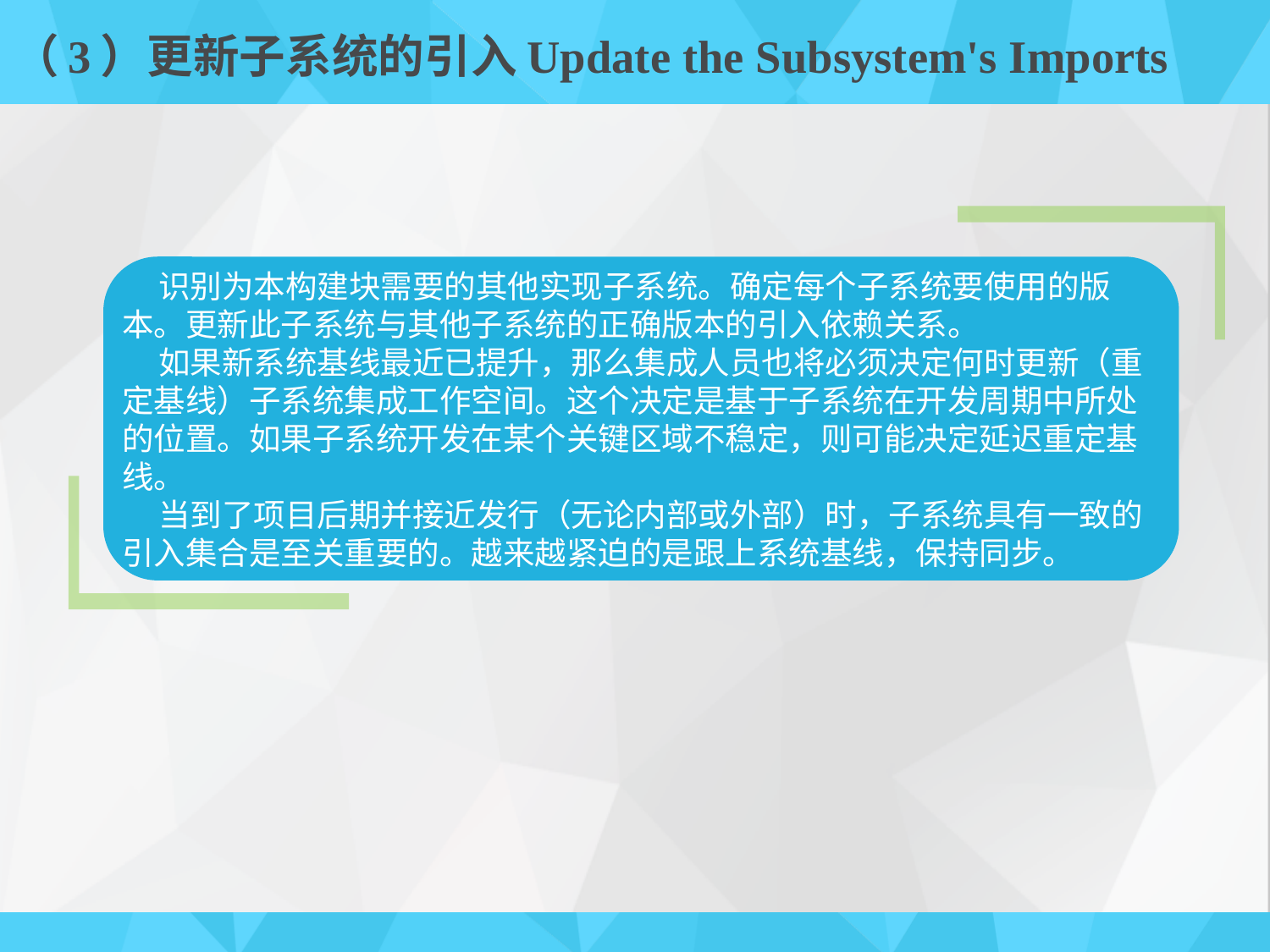

# （3）更新子系统的引入Update the Subsystem's Imports

    识别为本构建块需要的其他实现子系统。确定每个子系统要使用的版本。更新此子系统与其他子系统的正确版本的引入依赖关系。
    如果新系统基线最近已提升，那么集成人员也将必须决定何时更新（重定基线）子系统集成工作空间。这个决定是基于子系统在开发周期中所处的位置。如果子系统开发在某个关键区域不稳定，则可能决定延迟重定基线。
    当到了项目后期并接近发行（无论内部或外部）时，子系统具有一致的引入集合是至关重要的。越来越紧迫的是跟上系统基线，保持同步。